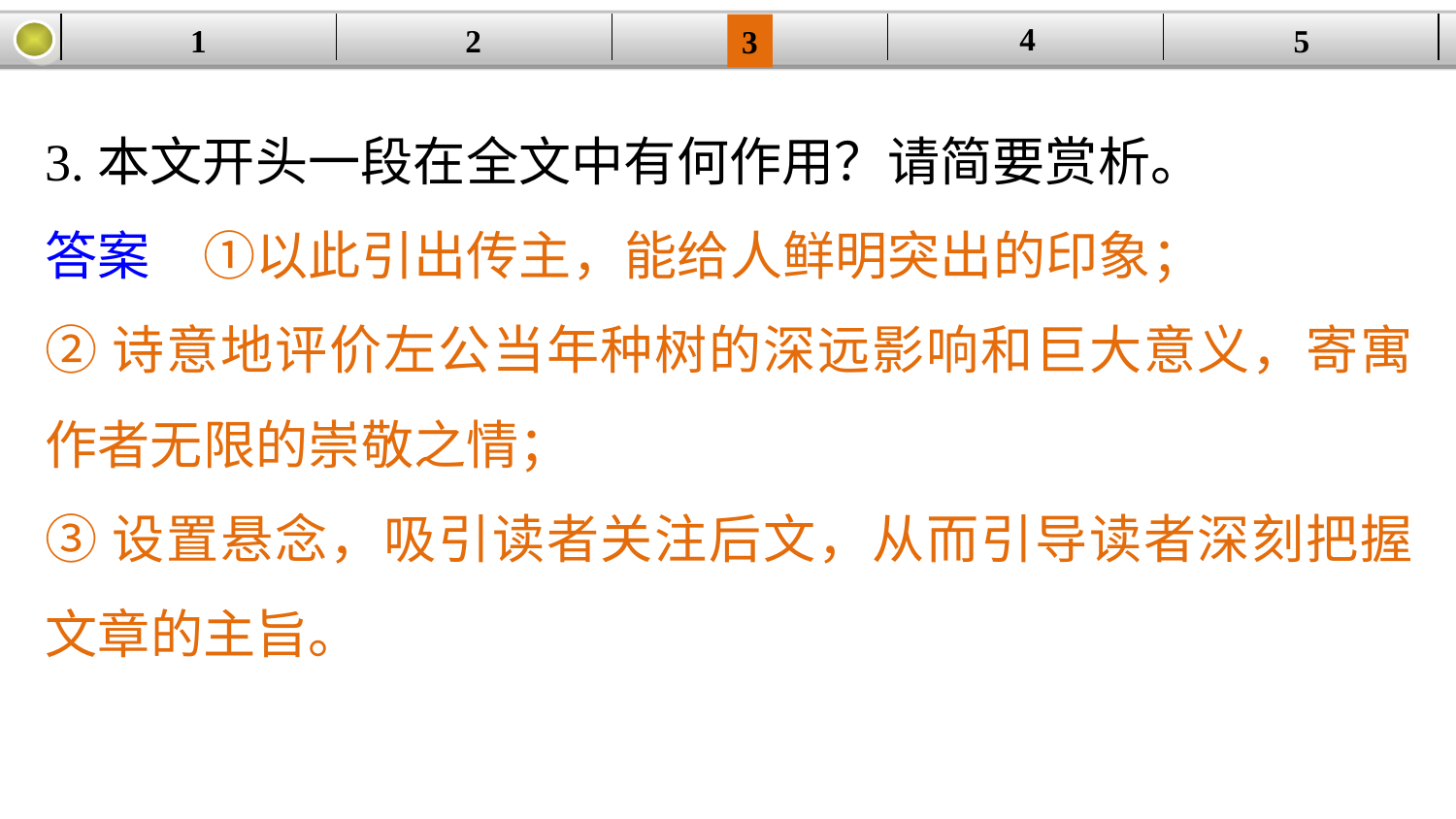

4

1
2
5
|  |  |  |  |  |
| --- | --- | --- | --- | --- |
3

3.本文开头一段在全文中有何作用？请简要赏析。
答案　①以此引出传主，能给人鲜明突出的印象；
②诗意地评价左公当年种树的深远影响和巨大意义，寄寓作者无限的崇敬之情；
③设置悬念，吸引读者关注后文，从而引导读者深刻把握文章的主旨。